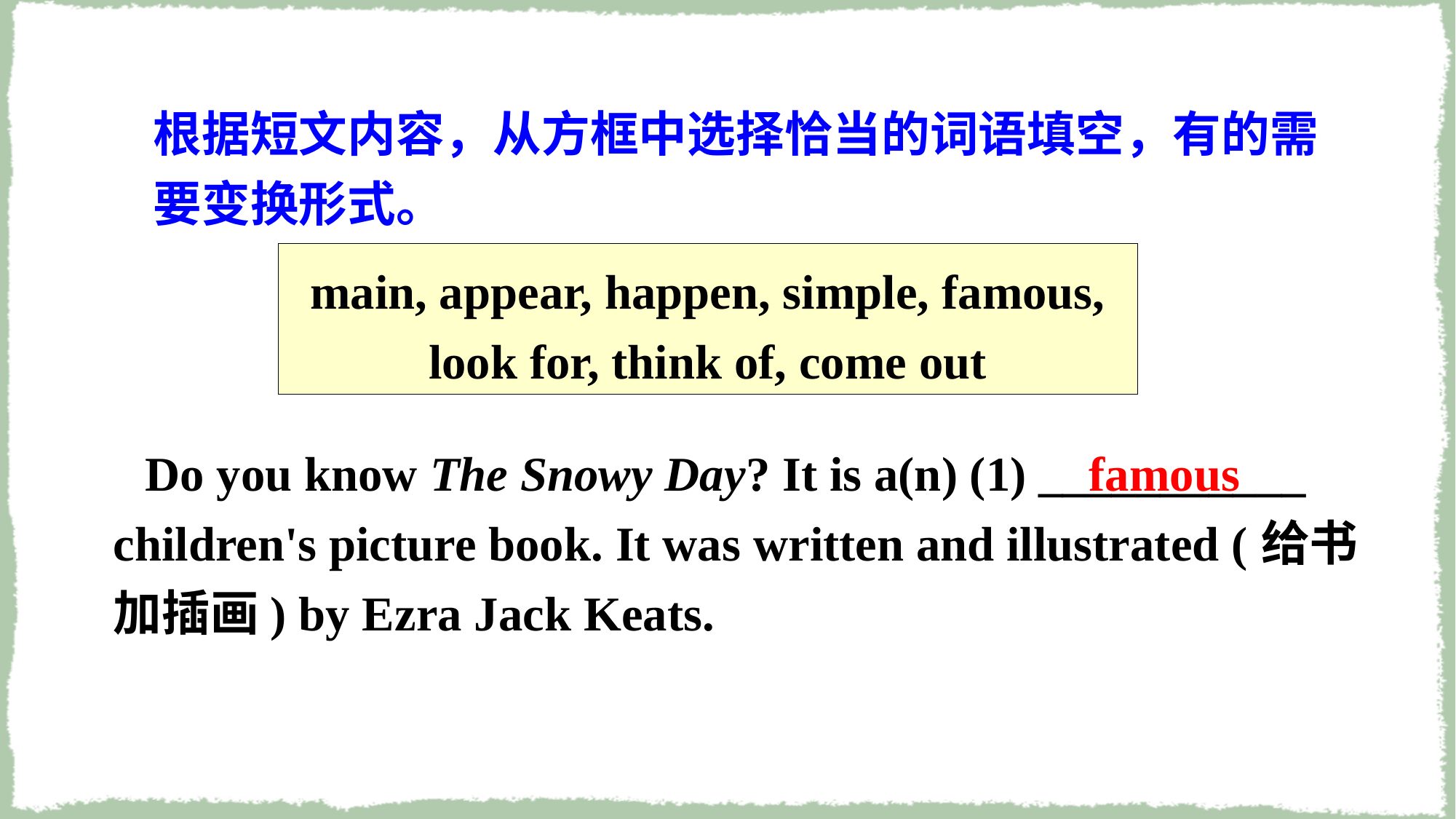

根据短文内容，从方框中选择恰当的词语填空，有的需要变换形式。
main, appear, happen, simple, famous, look for, think of, come out
Do you know The Snowy Day? It is a(n) (1) ___________ children's picture book. It was written and illustrated (给书加插画) by Ezra Jack Keats.
famous